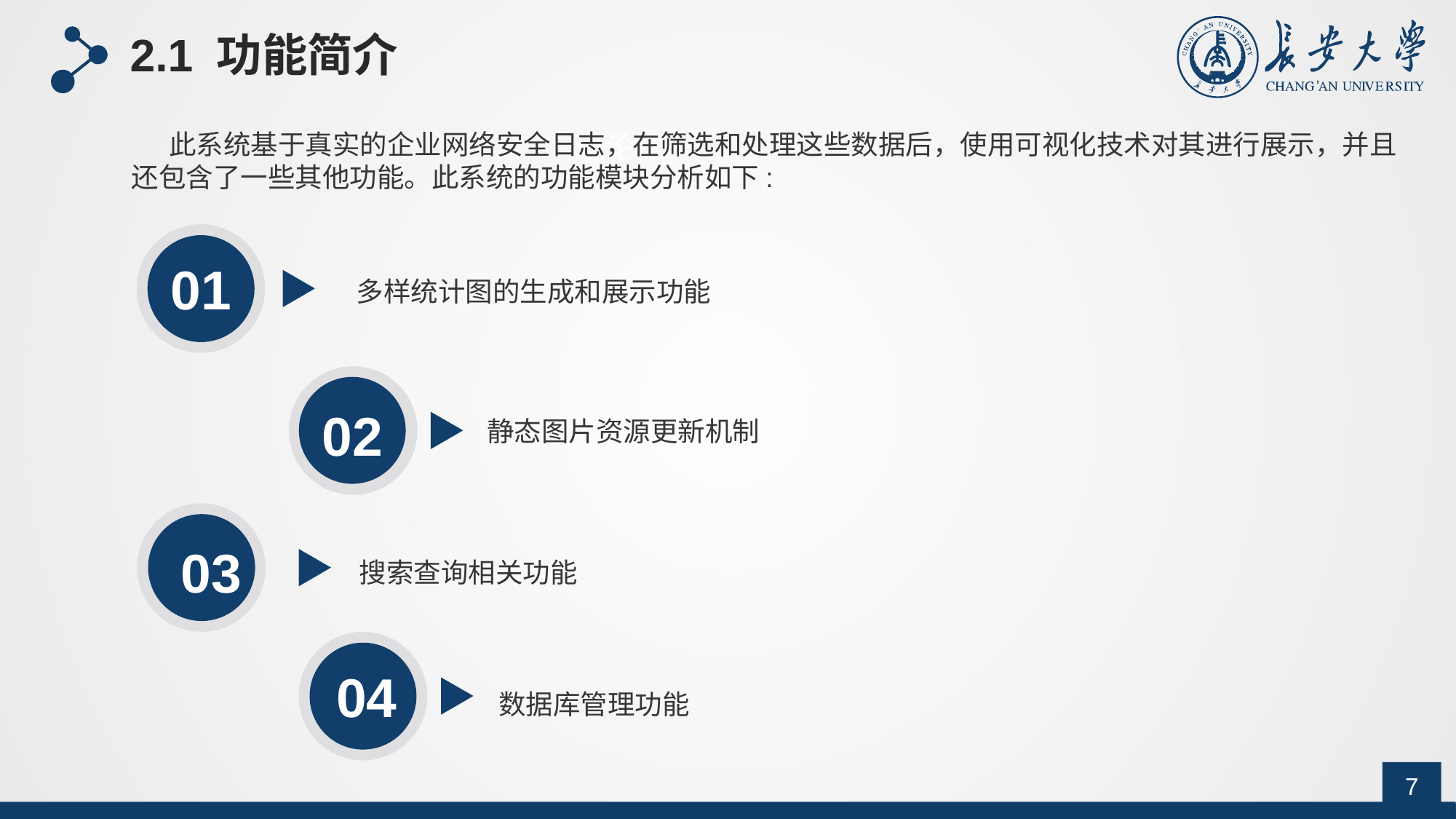

2.1 功能简介

理论据一
     此系统基于真实的企业网络安全日志，在筛选和处理这些数据后，使用可视化技术对其进行展示，并且还包含了一些其他功能。此系统的功能模块分析如下:

01
多样统计图的生成和展示功能

02
静态图片资源更新机制

03

搜索查询相关功能

04

数据库管理功能